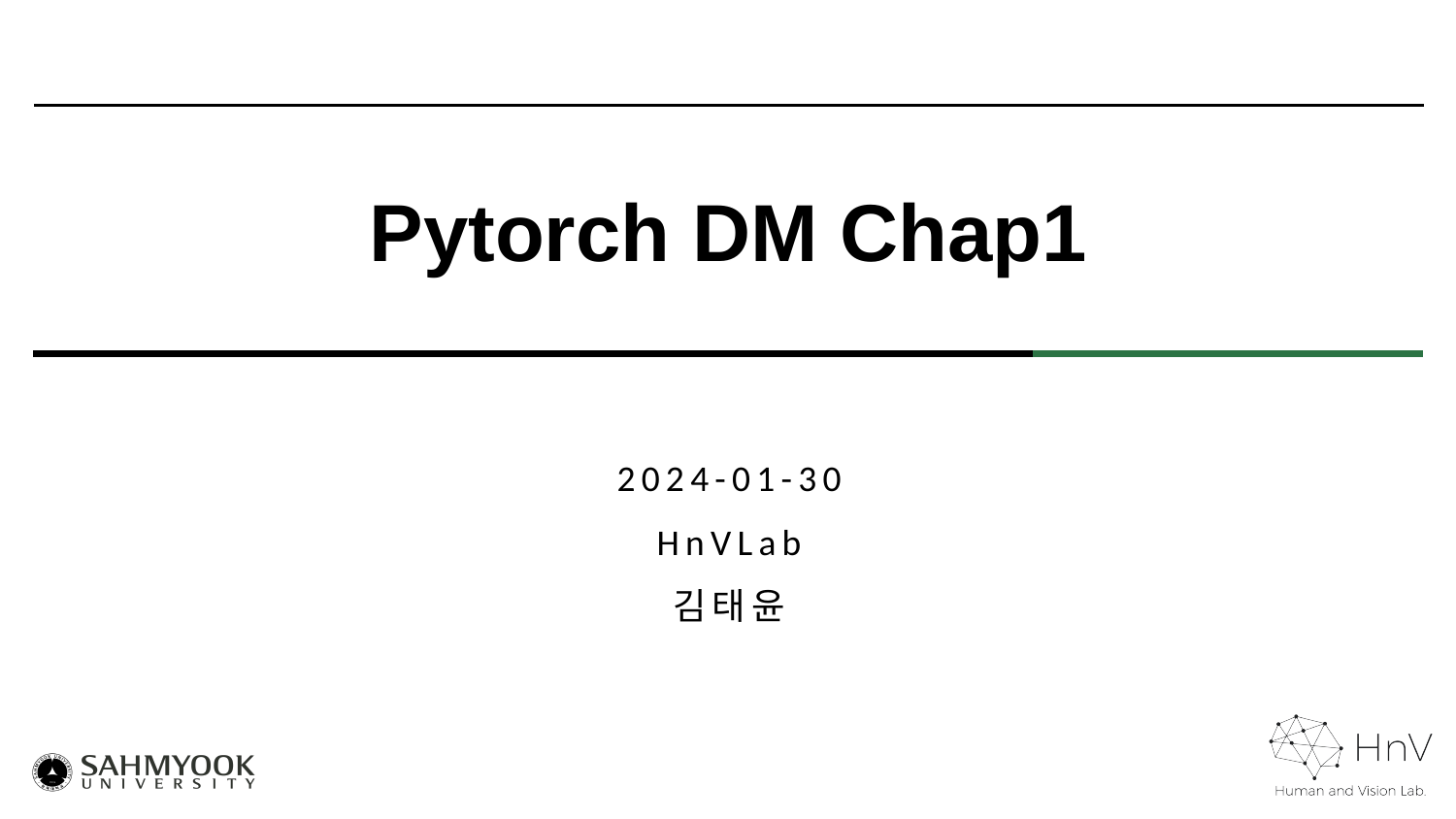

# Pytorch DM Chap1
2024-01-30
HnVLab
김태윤